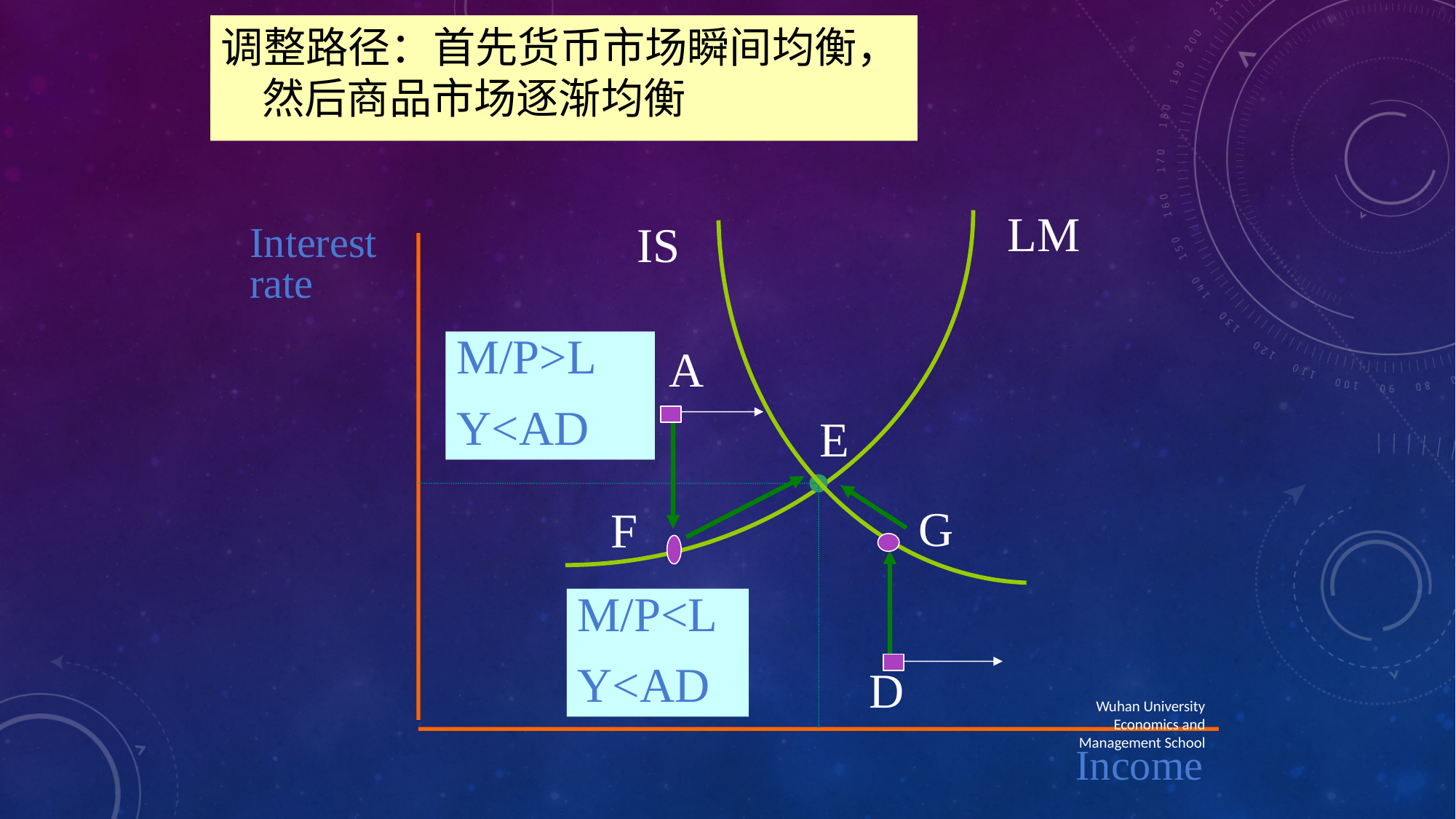

调整路径：首先货币市场瞬间均衡，然后商品市场逐渐均衡
LM
IS

Interest rate

M/P>L
Y<AD
A
E

G
F

M/P<L
Y<AD

D

Wuhan University Economics and Management School

Income